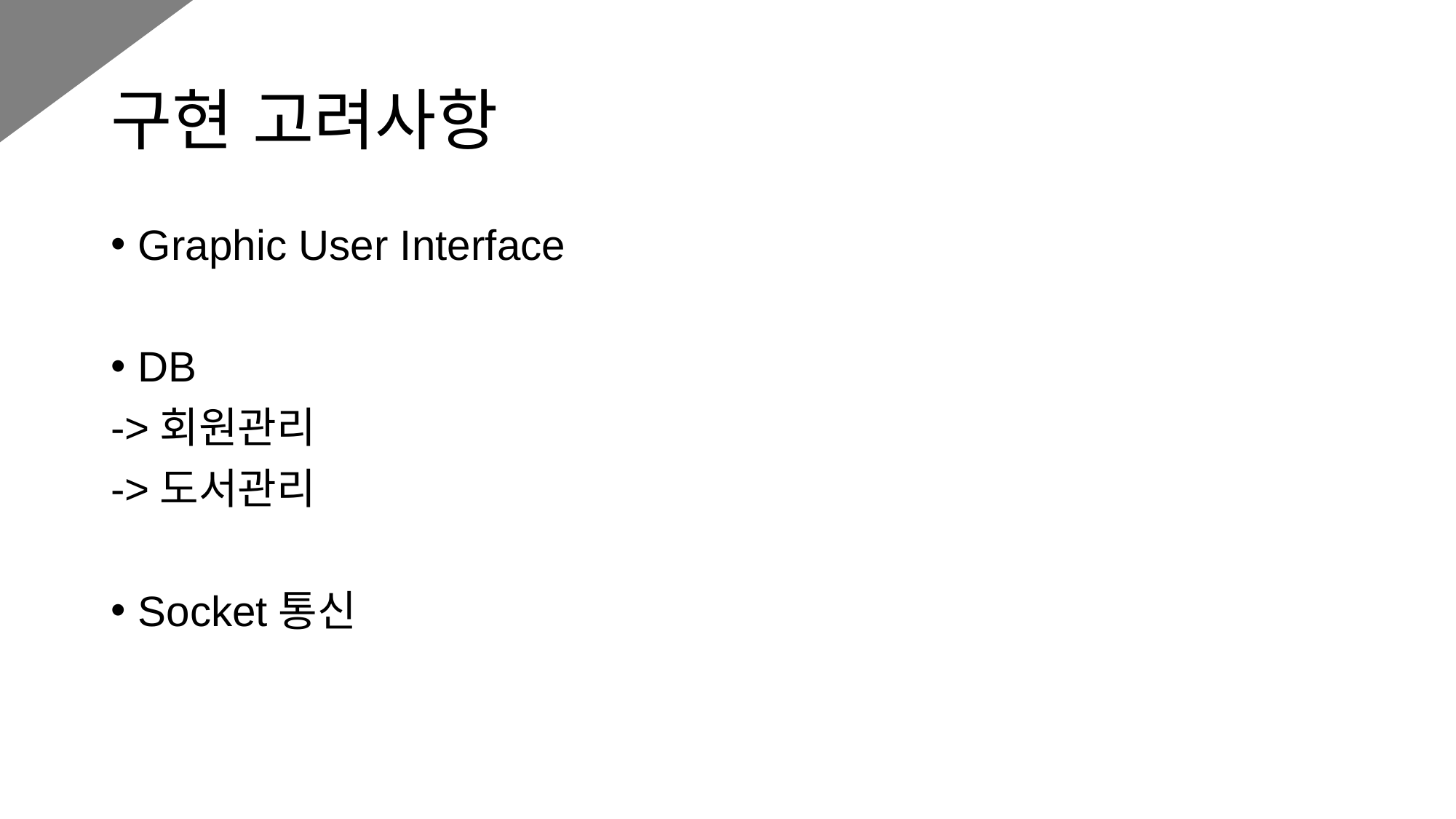

# 구현 고려사항
Graphic User Interface

DB
->회원관리
->도서관리

Socket통신